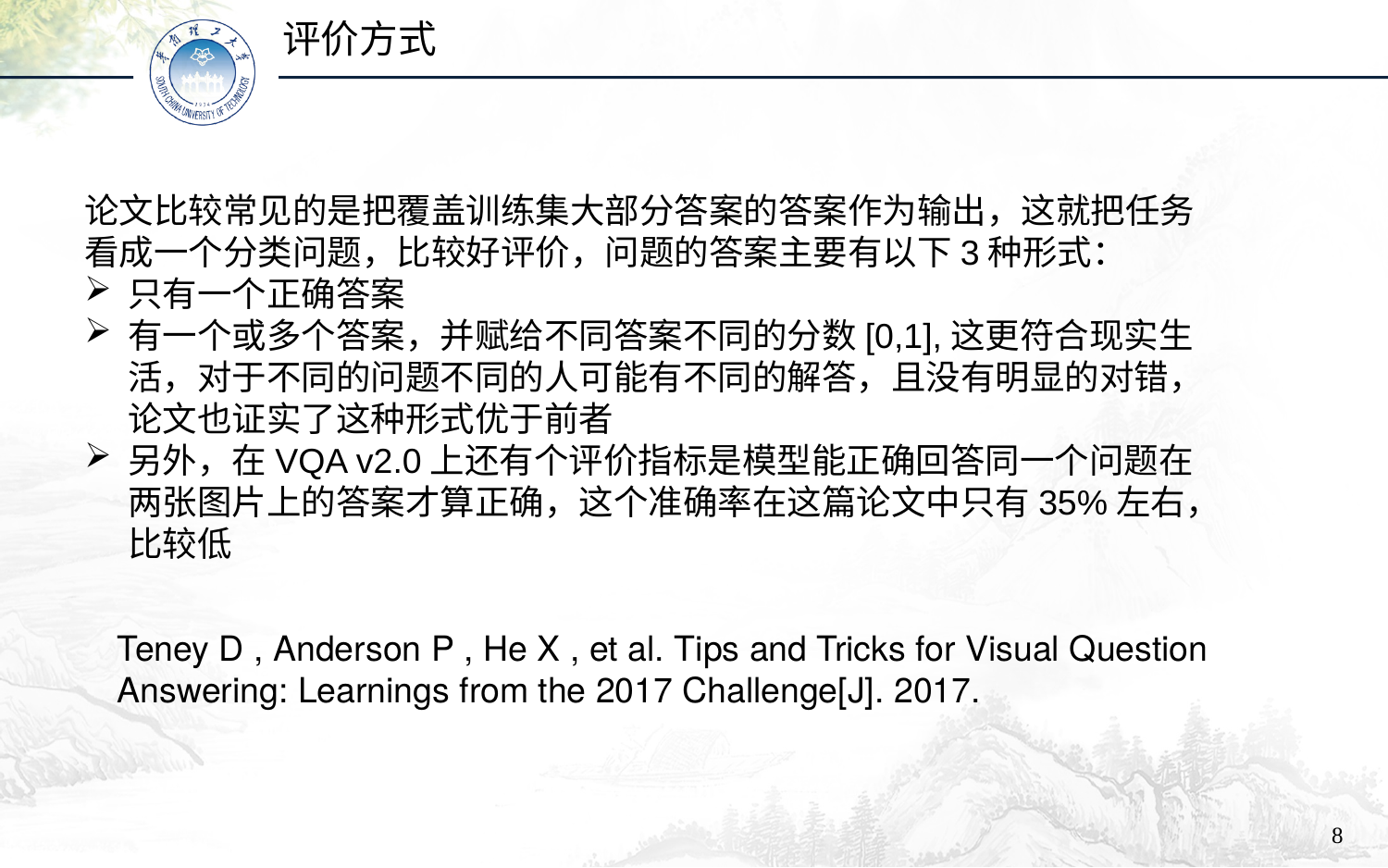

评价方式
论文比较常见的是把覆盖训练集大部分答案的答案作为输出，这就把任务看成一个分类问题，比较好评价，问题的答案主要有以下3种形式：
只有一个正确答案
有一个或多个答案，并赋给不同答案不同的分数[0,1],这更符合现实生活，对于不同的问题不同的人可能有不同的解答，且没有明显的对错，论文也证实了这种形式优于前者
另外，在VQA v2.0上还有个评价指标是模型能正确回答同一个问题在两张图片上的答案才算正确，这个准确率在这篇论文中只有35%左右，比较低
Teney D , Anderson P , He X , et al. Tips and Tricks for Visual Question Answering: Learnings from the 2017 Challenge[J]. 2017.
8